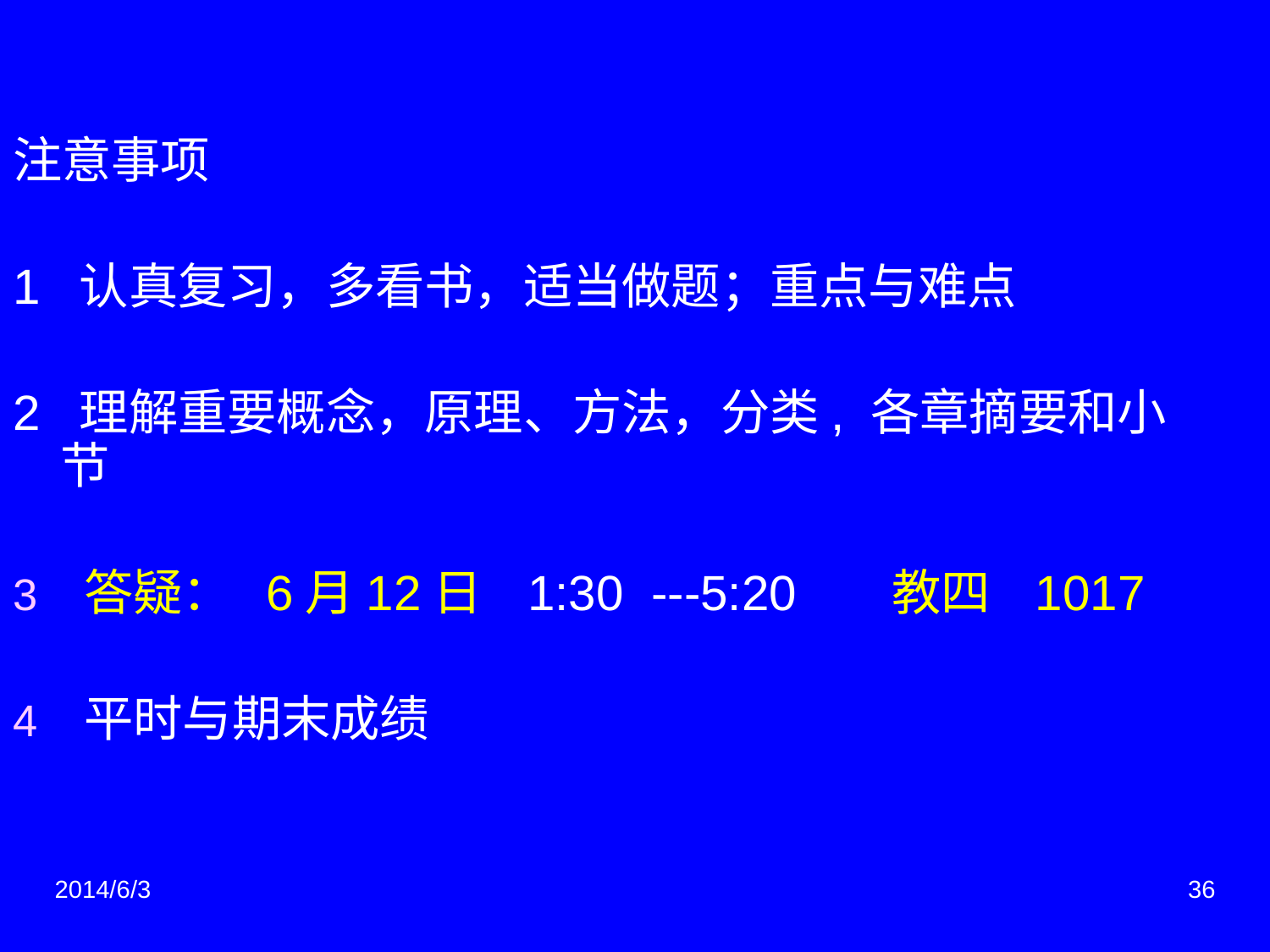

注意事项

1  认真复习，多看书，适当做题；重点与难点

2  理解重要概念，原理、方法，分类, 各章摘要和小节

答疑：  6月12日   1:30  ---5:20      教四   1017

平时与期末成绩

2014/6/3
36